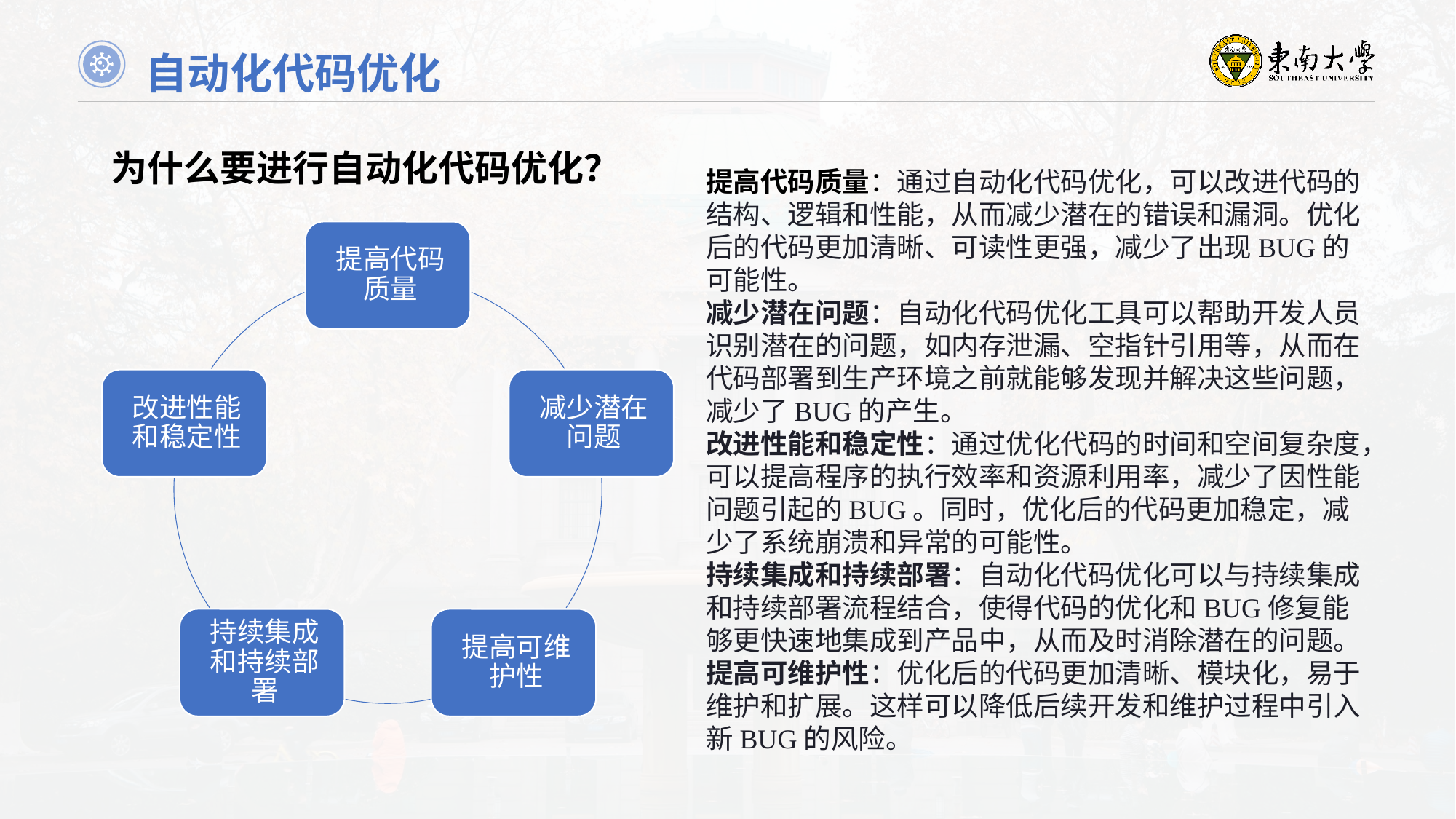

自动化代码优化
为什么要进行自动化代码优化？
提高代码质量：通过自动化代码优化，可以改进代码的结构、逻辑和性能，从而减少潜在的错误和漏洞。优化后的代码更加清晰、可读性更强，减少了出现BUG的可能性。
减少潜在问题：自动化代码优化工具可以帮助开发人员识别潜在的问题，如内存泄漏、空指针引用等，从而在代码部署到生产环境之前就能够发现并解决这些问题，减少了BUG的产生。
改进性能和稳定性：通过优化代码的时间和空间复杂度，可以提高程序的执行效率和资源利用率，减少了因性能问题引起的BUG。同时，优化后的代码更加稳定，减少了系统崩溃和异常的可能性。
持续集成和持续部署：自动化代码优化可以与持续集成和持续部署流程结合，使得代码的优化和BUG修复能够更快速地集成到产品中，从而及时消除潜在的问题。
提高可维护性：优化后的代码更加清晰、模块化，易于维护和扩展。这样可以降低后续开发和维护过程中引入新BUG的风险。

提高代码质量
减少潜在问题
提高可维护性
持续集成和持续部署
改进性能和稳定性